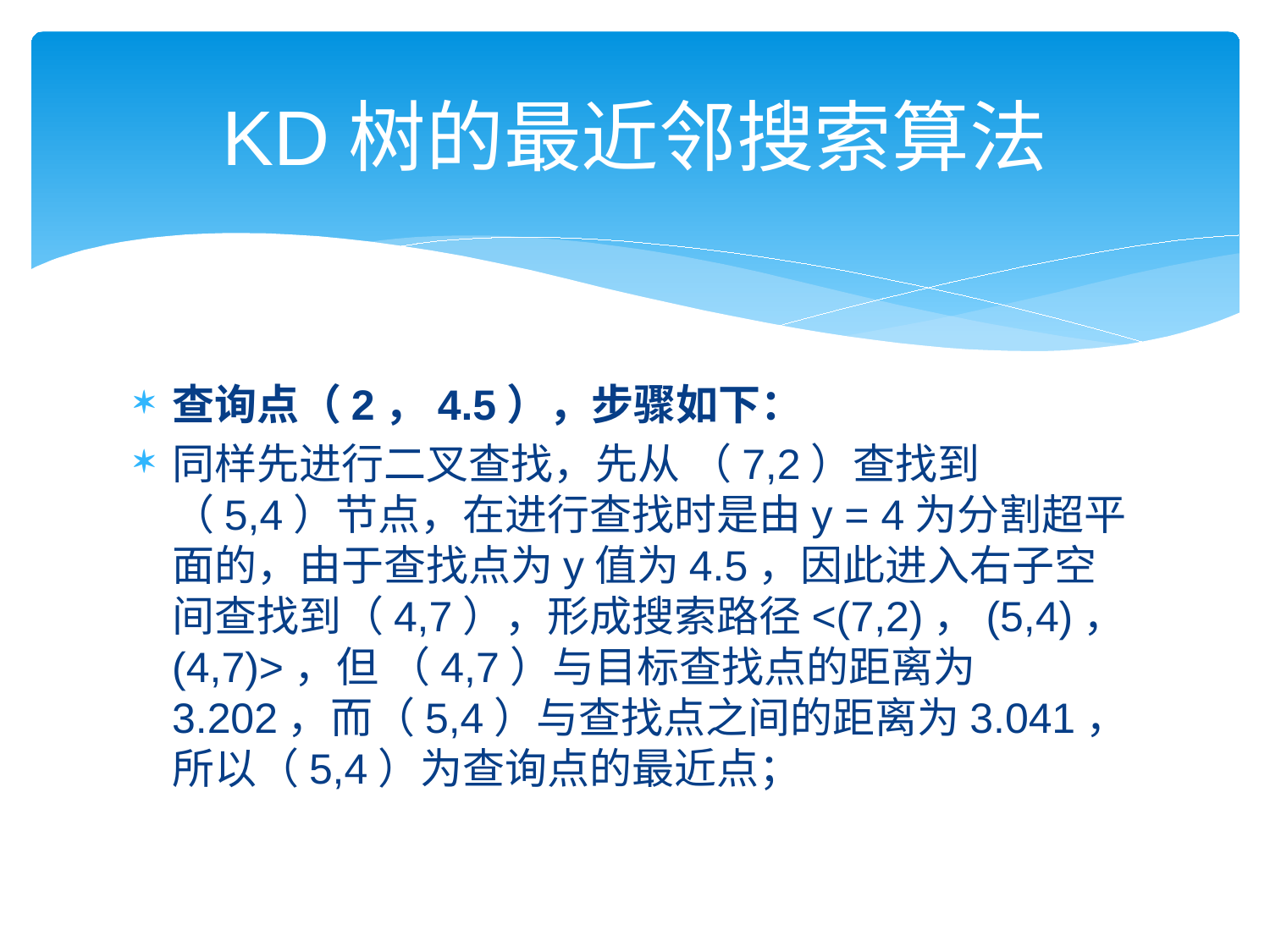

# KD树的最近邻搜索算法
查询点（2，4.5），步骤如下：
同样先进行二叉查找，先从 （7,2）查找到（5,4）节点，在进行查找时是由y = 4为分割超平面的，由于查找点为y值为4.5，因此进入右子空间查找到（4,7），形成搜索路径<(7,2)，(5,4)，(4,7)>，但 （4,7）与目标查找点的距离为3.202，而（5,4）与查找点之间的距离为3.041，所以（5,4）为查询点的最近点；